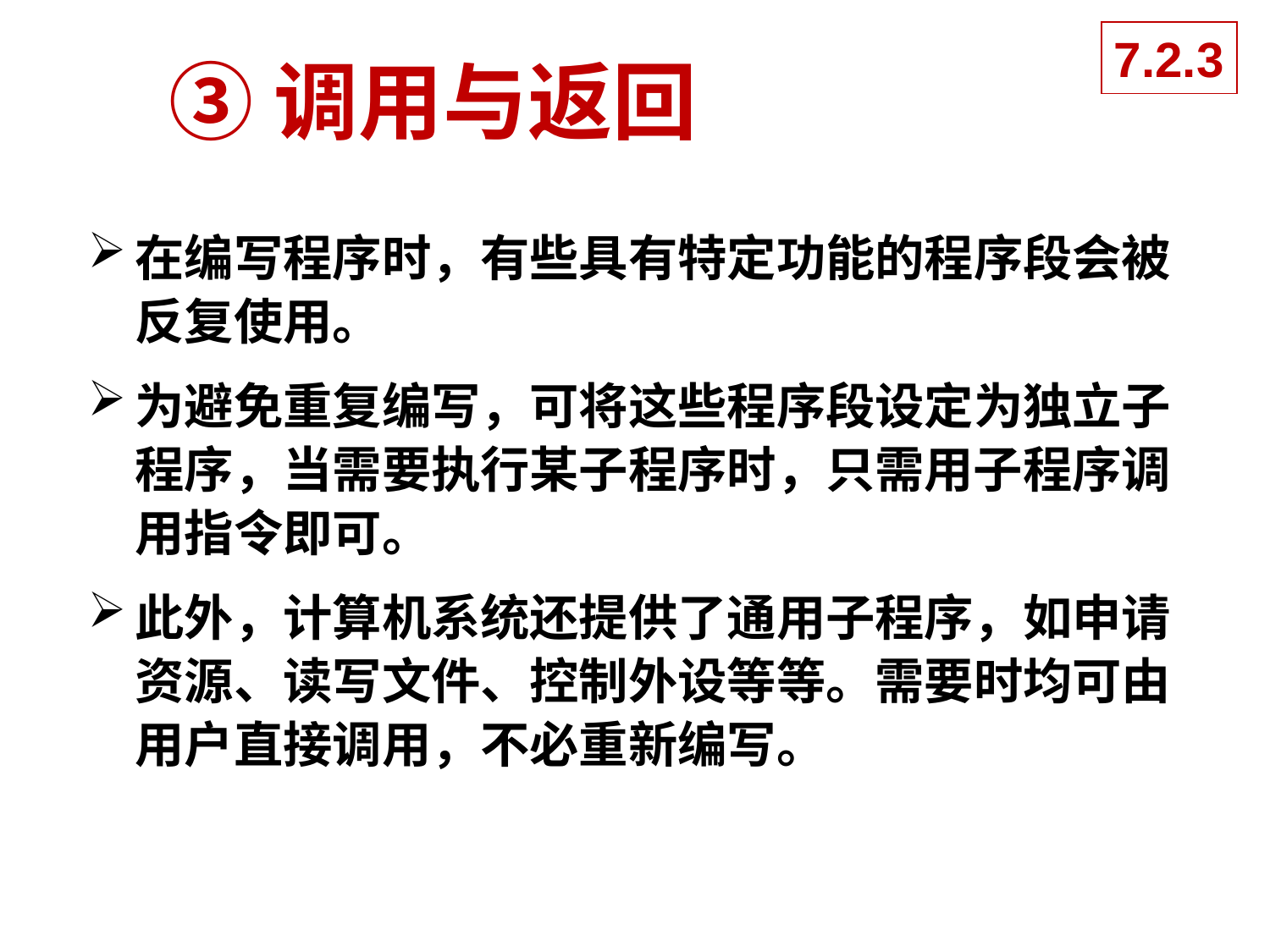

7.2.3
# ③调用与返回
在编写程序时，有些具有特定功能的程序段会被反复使用。
为避免重复编写，可将这些程序段设定为独立子程序，当需要执行某子程序时，只需用子程序调用指令即可。
此外，计算机系统还提供了通用子程序，如申请资源、读写文件、控制外设等等。需要时均可由用户直接调用，不必重新编写。